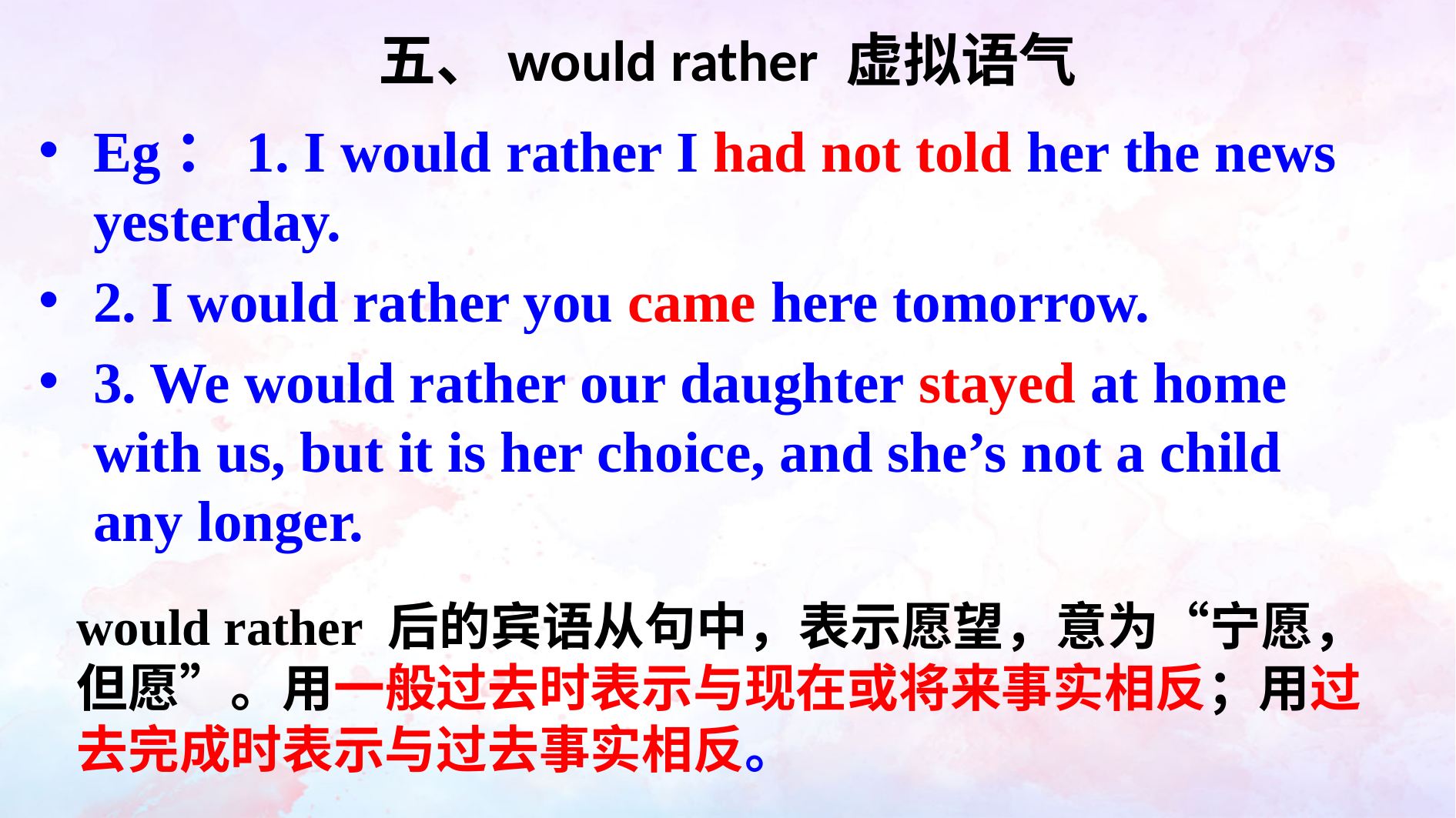

五、would rather 虚拟语气
Eg：1. I would rather I had not told her the news yesterday.
2. I would rather you came here tomorrow.
3. We would rather our daughter stayed at home with us, but it is her choice, and she’s not a child any longer.

would rather 后的宾语从句中，表示愿望，意为“宁愿，但愿”。用一般过去时表示与现在或将来事实相反；用过去完成时表示与过去事实相反。